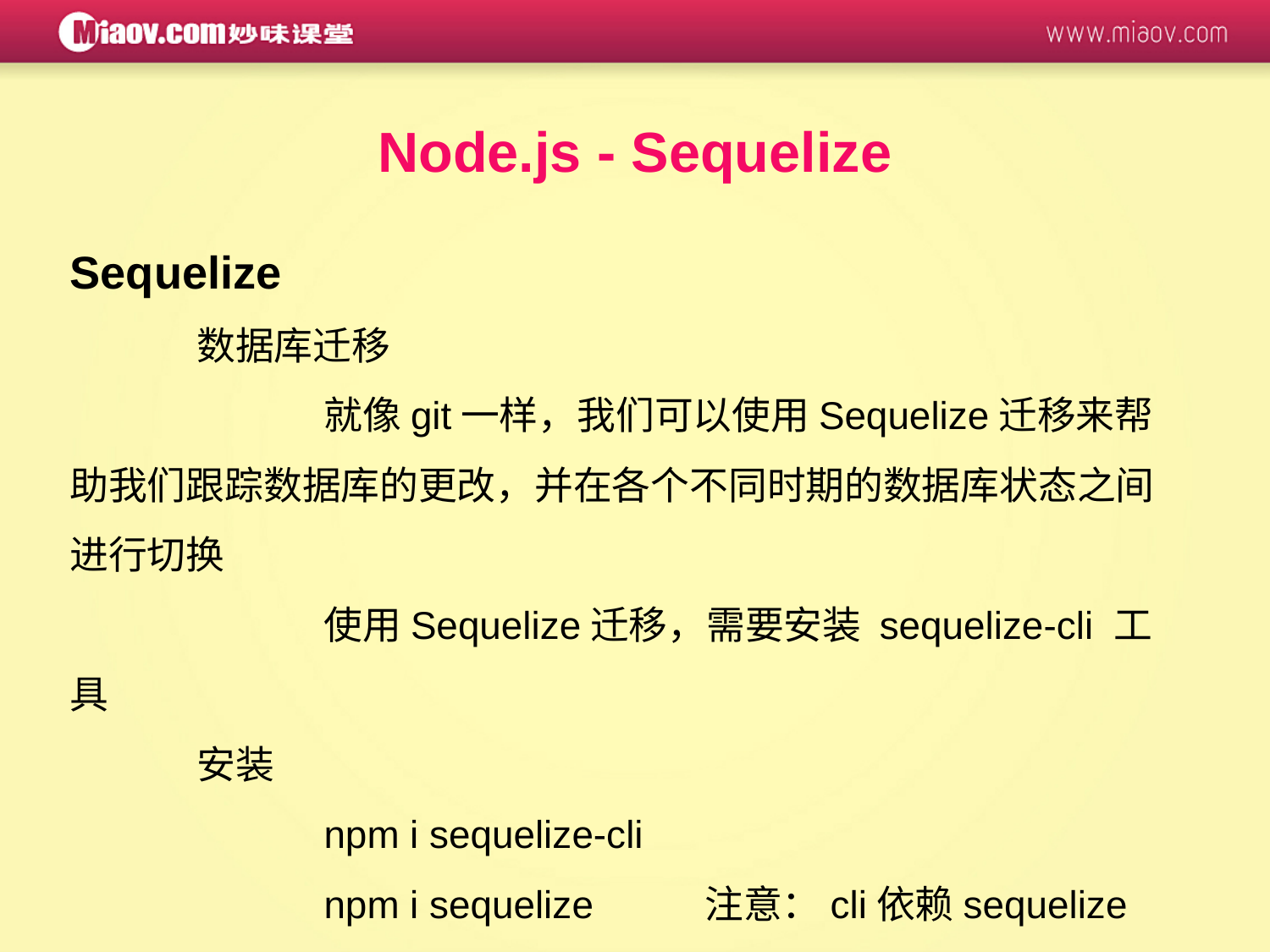

Node.js - Sequelize
Sequelize
	数据库迁移
		就像git一样，我们可以使用Sequelize迁移来帮助我们跟踪数据库的更改，并在各个不同时期的数据库状态之间进行切换
		使用Sequelize迁移，需要安装 sequelize-cli 工具
	安装
		npm i sequelize-cli
		npm i sequelize	注意：cli依赖sequelize